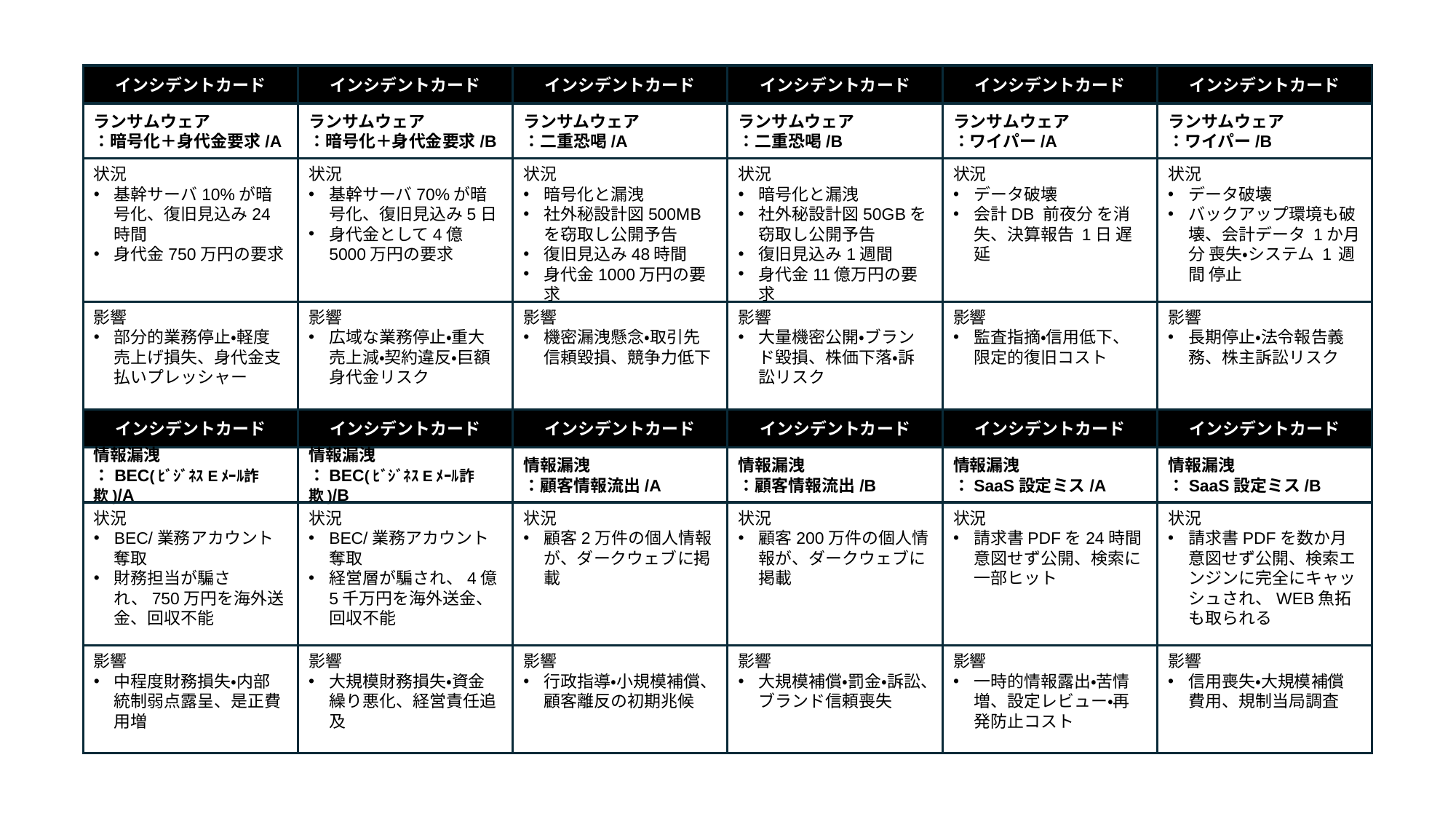

インシデントカード

インシデントカード

インシデントカード

インシデントカード

インシデントカード

インシデントカード
ランサムウェア
：暗号化＋身代金要求/A
ランサムウェア
：暗号化＋身代金要求/B
ランサムウェア
：二重恐喝/A
ランサムウェア
：二重恐喝/B
ランサムウェア
：ワイパー/A
ランサムウェア
：ワイパー/B
状況
基幹サーバ10%が暗号化、復旧見込み24時間
身代金750万円の要求

状況
基幹サーバ70%が暗号化、復旧見込み5日
身代金として4億5000万円の要求

状況
暗号化と漏洩
社外秘設計図500MBを窃取し公開予告
復旧見込み48時間
身代金1000万円の要求

状況
暗号化と漏洩
社外秘設計図50GBを窃取し公開予告
復旧見込み1週間
身代金11億万円の要求

状況
データ破壊
会計DB 前夜分 を消失、決算報告 1日 遅延

状況
データ破壊
バックアップ環境も破壊、会計データ 1か月分 喪失・システム 1 週間 停止

影響
部分的業務停止・軽度売上げ損失、身代金支払いプレッシャー
影響
広域な業務停止・重大売上減・契約違反・巨額身代金リスク
影響
機密漏洩懸念・取引先信頼毀損、競争力低下
影響
大量機密公開・ブランド毀損、株価下落・訴訟リスク
影響
監査指摘・信用低下、限定的復旧コスト
影響
長期停止・法令報告義務、株主訴訟リスク

インシデントカード

インシデントカード

インシデントカード

インシデントカード

インシデントカード

インシデントカード
情報漏洩
：BEC(ﾋﾞｼﾞﾈｽEﾒｰﾙ詐欺)/A
情報漏洩
：BEC(ﾋﾞｼﾞﾈｽEﾒｰﾙ詐欺)/B
情報漏洩
：顧客情報流出/A
情報漏洩
：顧客情報流出/B
情報漏洩
：SaaS設定ミス/A
情報漏洩
：SaaS設定ミス/B
状況
BEC/業務アカウント奪取
財務担当が騙され、750万円を海外送金、回収不能

状況
BEC/業務アカウント奪取
経営層が騙され、4億5千万円を海外送金、回収不能

状況
顧客2万件の個人情報が、ダークウェブに掲載

状況
顧客200万件の個人情報が、ダークウェブに掲載

状況
請求書PDFを24時間意図せず公開、検索に一部ヒット
状況
請求書PDFを数か月意図せず公開、検索エンジンに完全にキャッシュされ、WEB魚拓も取られる

影響
中程度財務損失・内部統制弱点露呈、是正費用増
影響
大規模財務損失・資金繰り悪化、経営責任追及
影響
行政指導・小規模補償、顧客離反の初期兆候
影響
大規模補償・罰金・訴訟、ブランド信頼喪失
影響
一時的情報露出・苦情増、設定レビュー・再発防止コスト
影響
信用喪失・大規模補償費用、規制当局調査